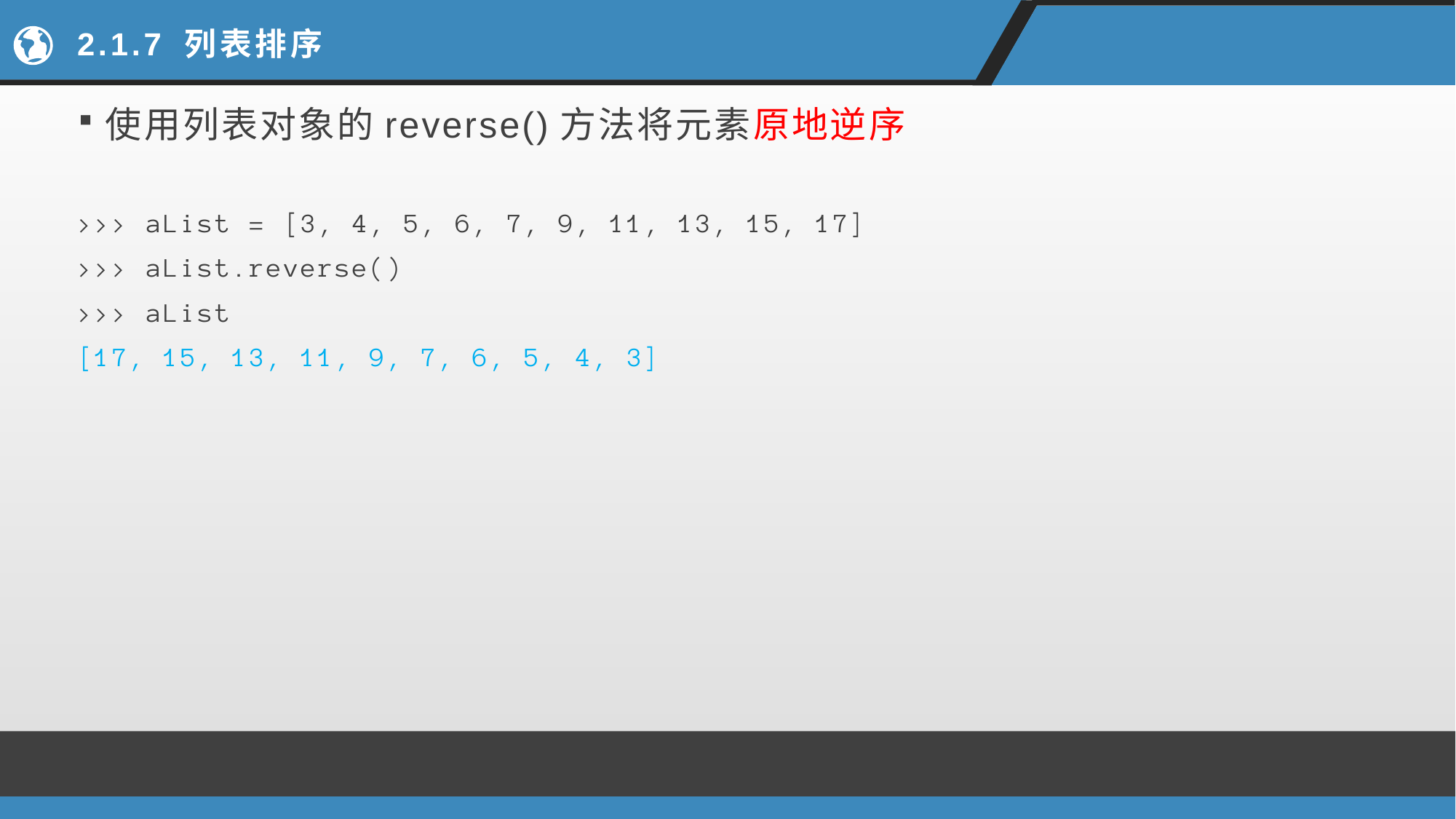

# 2.1.7 列表排序

使用列表对象的reverse()方法将元素原地逆序

>>> aList = [3, 4, 5, 6, 7, 9, 11, 13, 15, 17]
>>> aList.reverse()
>>> aList
[17, 15, 13, 11, 9, 7, 6, 5, 4, 3]